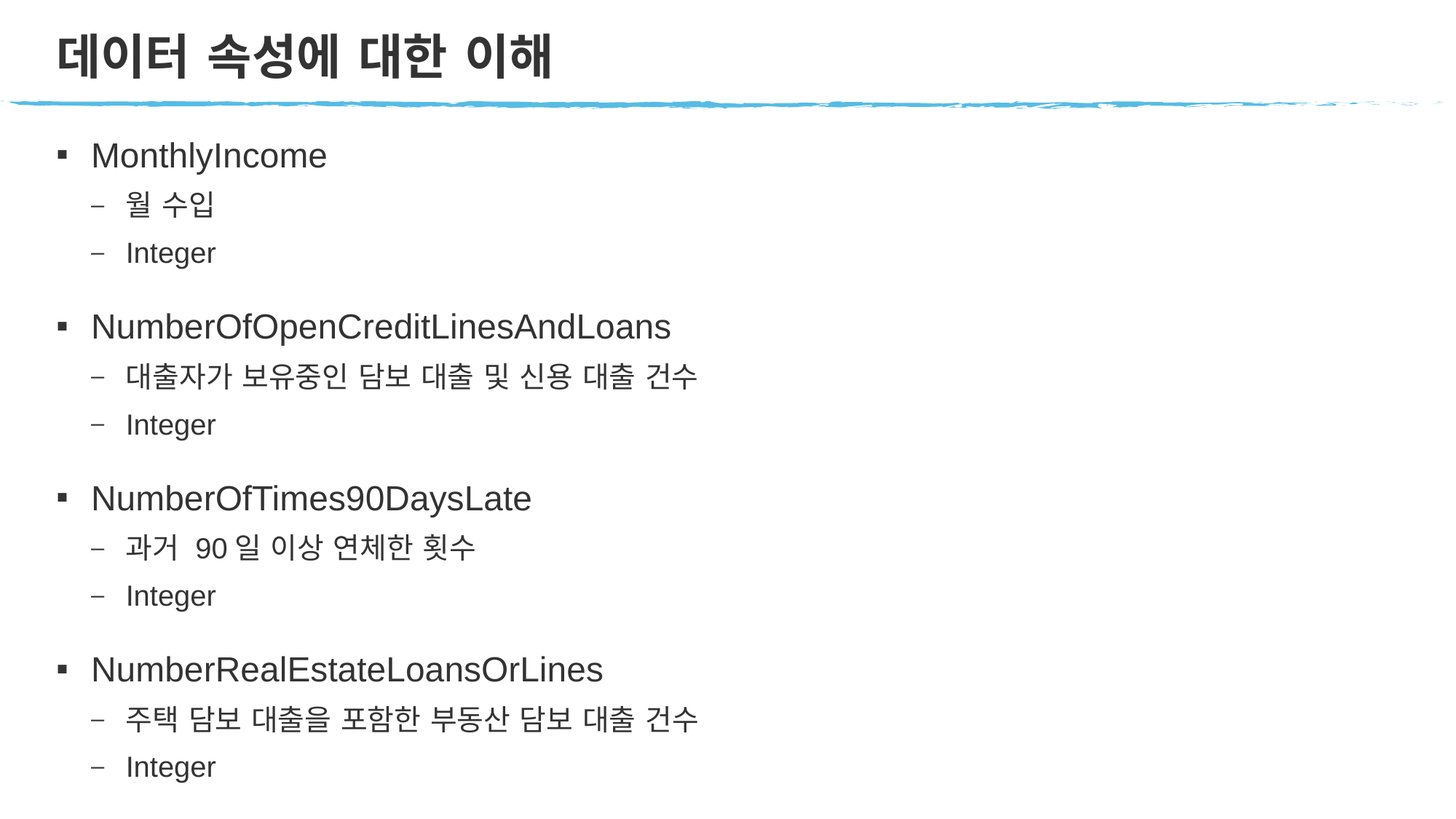

데이터 속성에 대한 이해
MonthlyIncome
월 수입
Integer
NumberOfOpenCreditLinesAndLoans
대출자가 보유중인 담보 대출 및 신용 대출 건수
Integer
NumberOfTimes90DaysLate
과거 90일 이상 연체한 횟수
Integer
NumberRealEstateLoansOrLines
주택 담보 대출을 포함한 부동산 담보 대출 건수
Integer